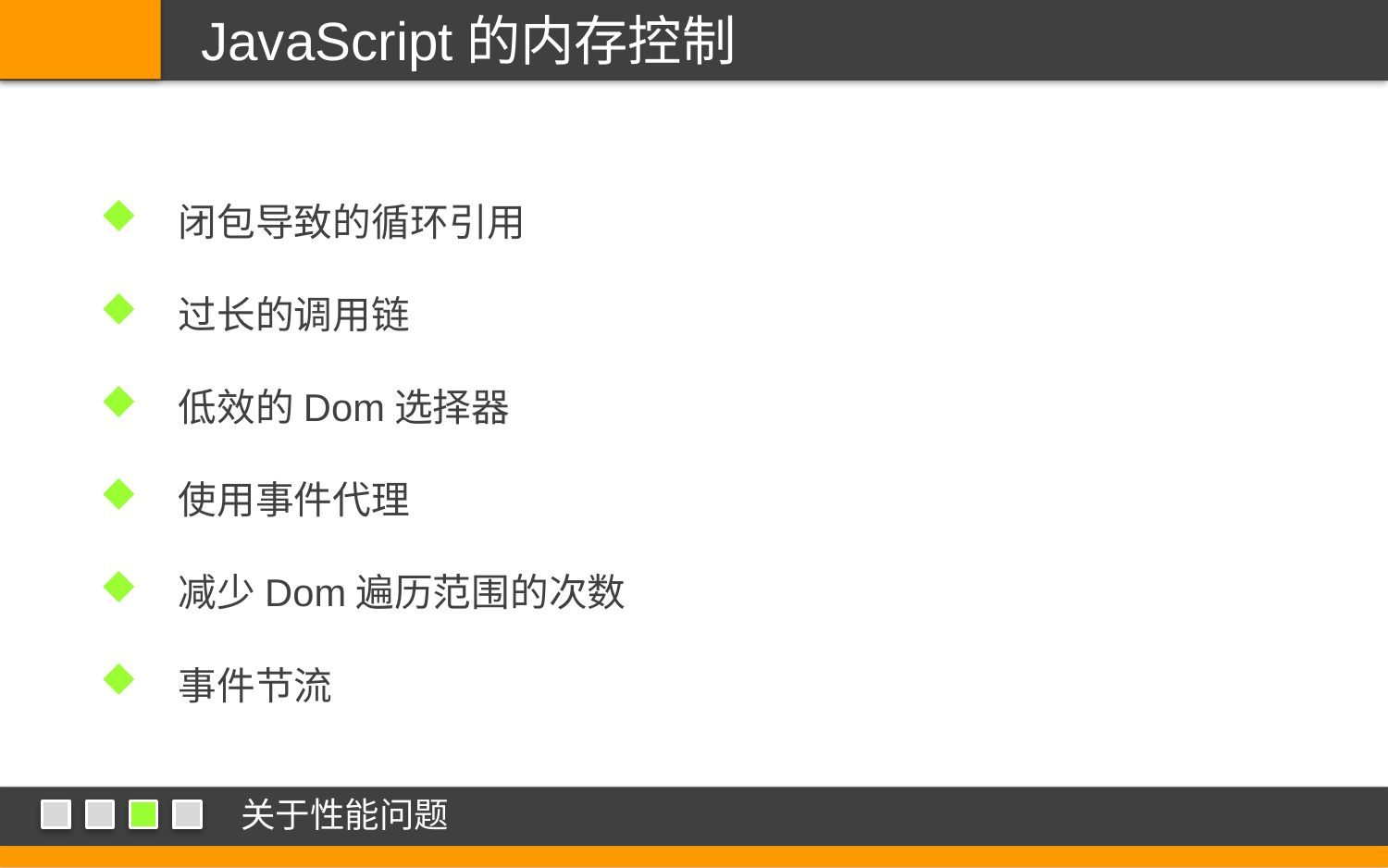

JavaScript的内存控制
  闭包导致的循环引用
  过长的调用链
  低效的Dom选择器
  使用事件代理
  减少Dom遍历范围的次数
  事件节流
关于性能问题